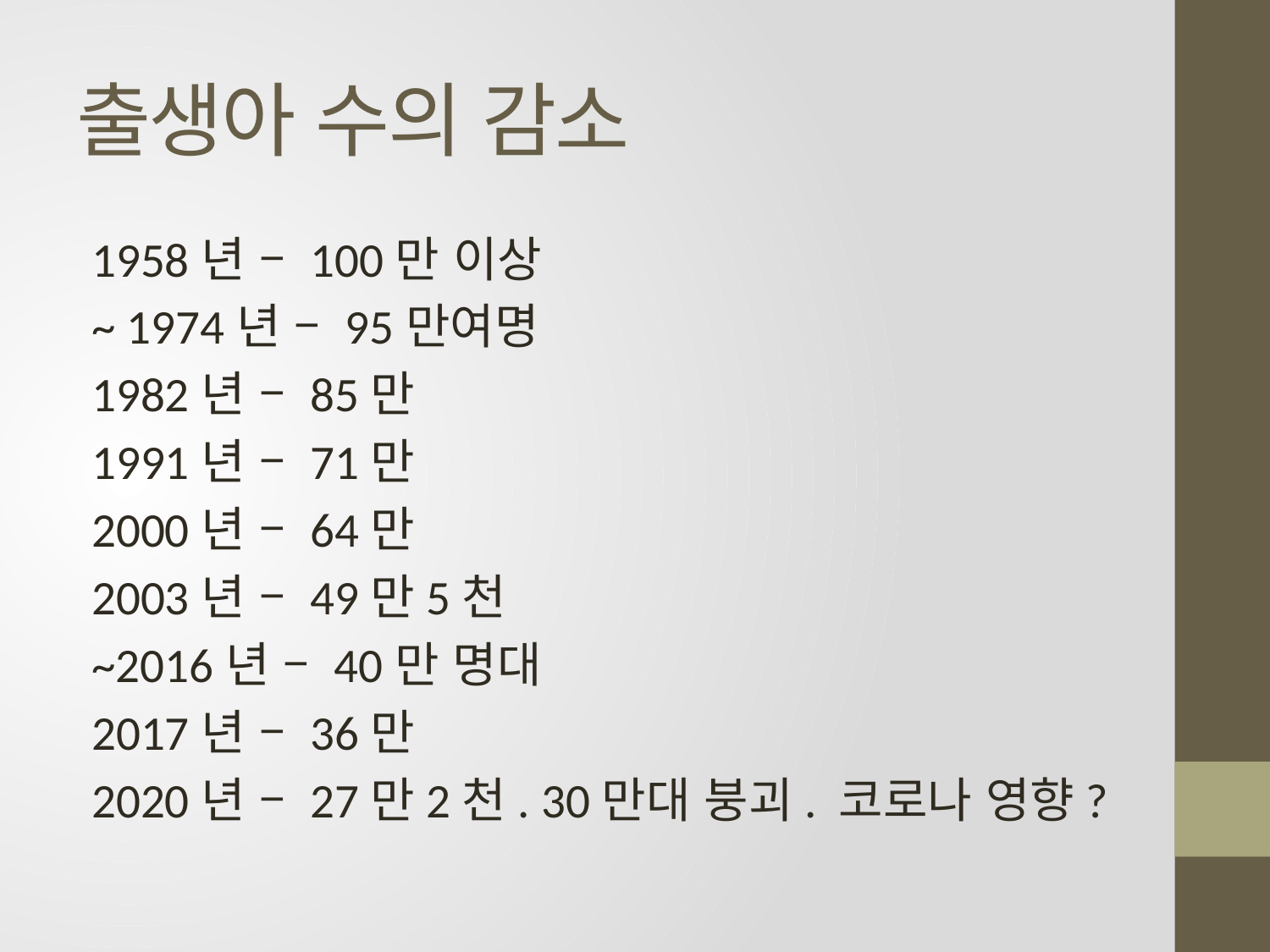

# 출생아 수의 감소
1958년 – 100만 이상
~ 1974년 – 95만여명
1982년 – 85만
1991년 – 71만
2000년 – 64만
2003년 – 49만5천
~2016년 – 40만 명대
2017년 – 36만
2020년 – 27만2천. 30만대 붕괴. 코로나 영향?